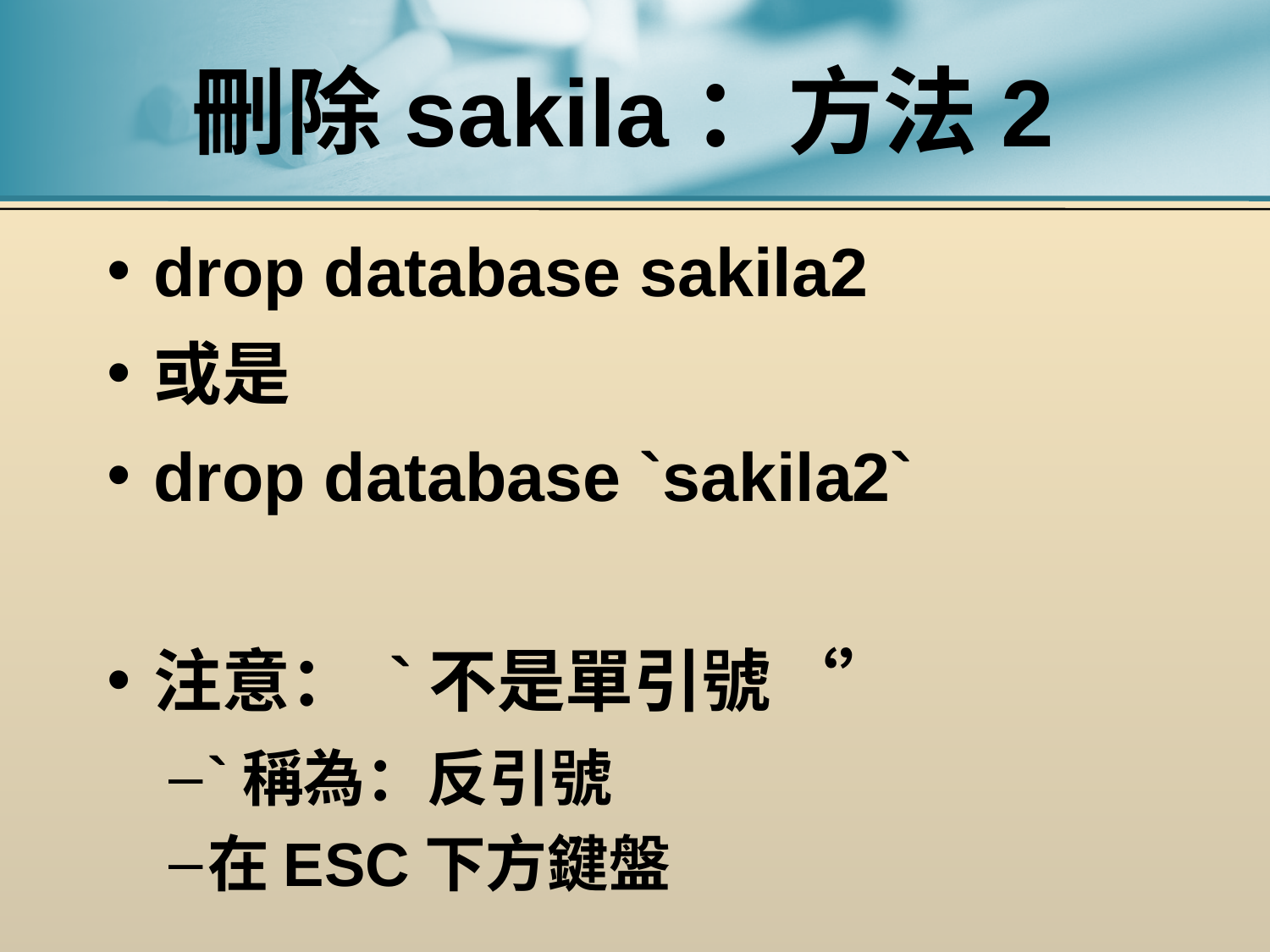

# 刪除sakila：方法2
drop database sakila2
或是
drop database `sakila2`

注意： `不是單引號‘’
`稱為：反引號
在ESC下方鍵盤